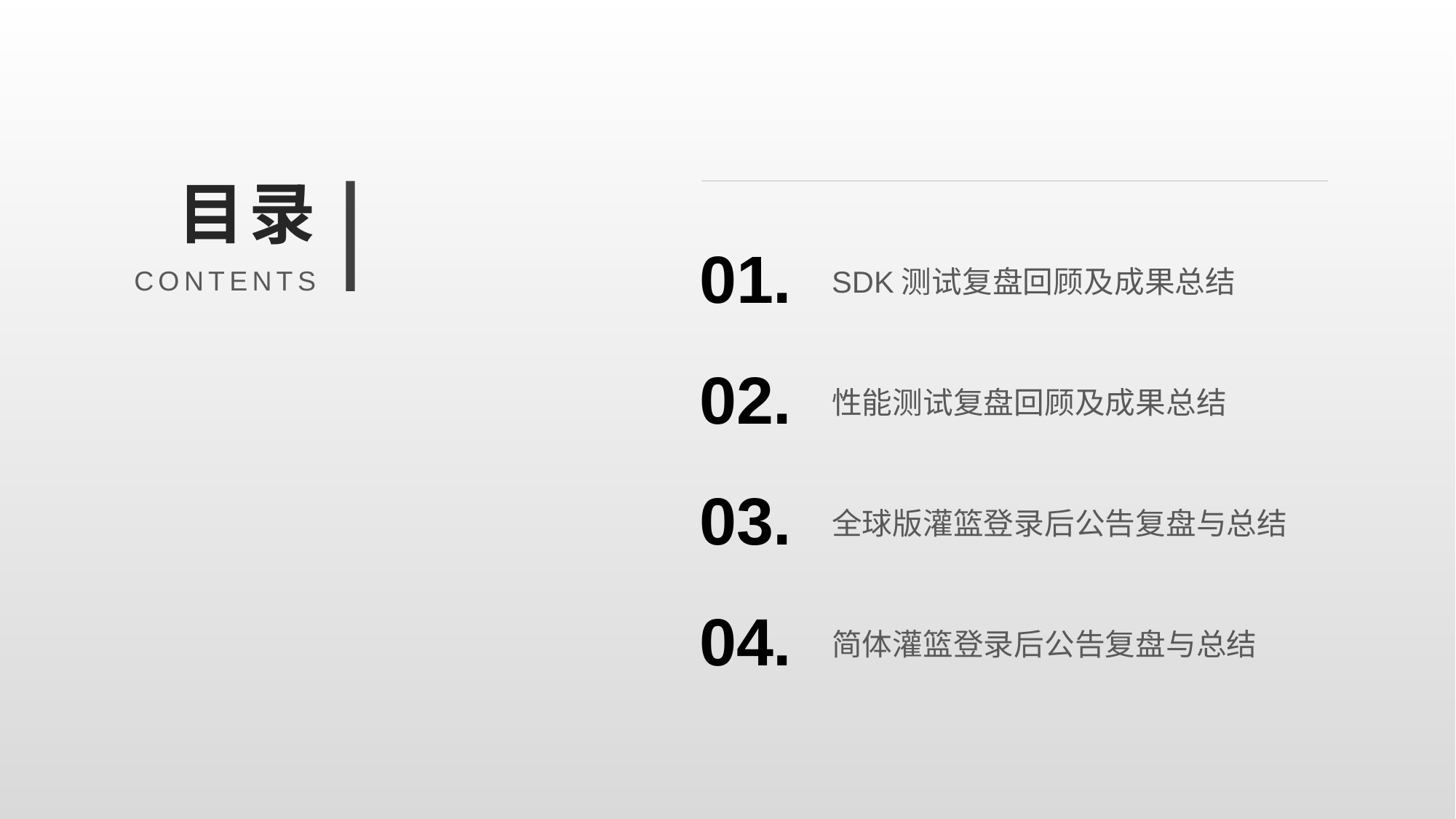

目录

01.
SDK测试复盘回顾及成果总结
CONTENTS
02.
性能测试复盘回顾及成果总结
03.
全球版灌篮登录后公告复盘与总结
04.
简体灌篮登录后公告复盘与总结